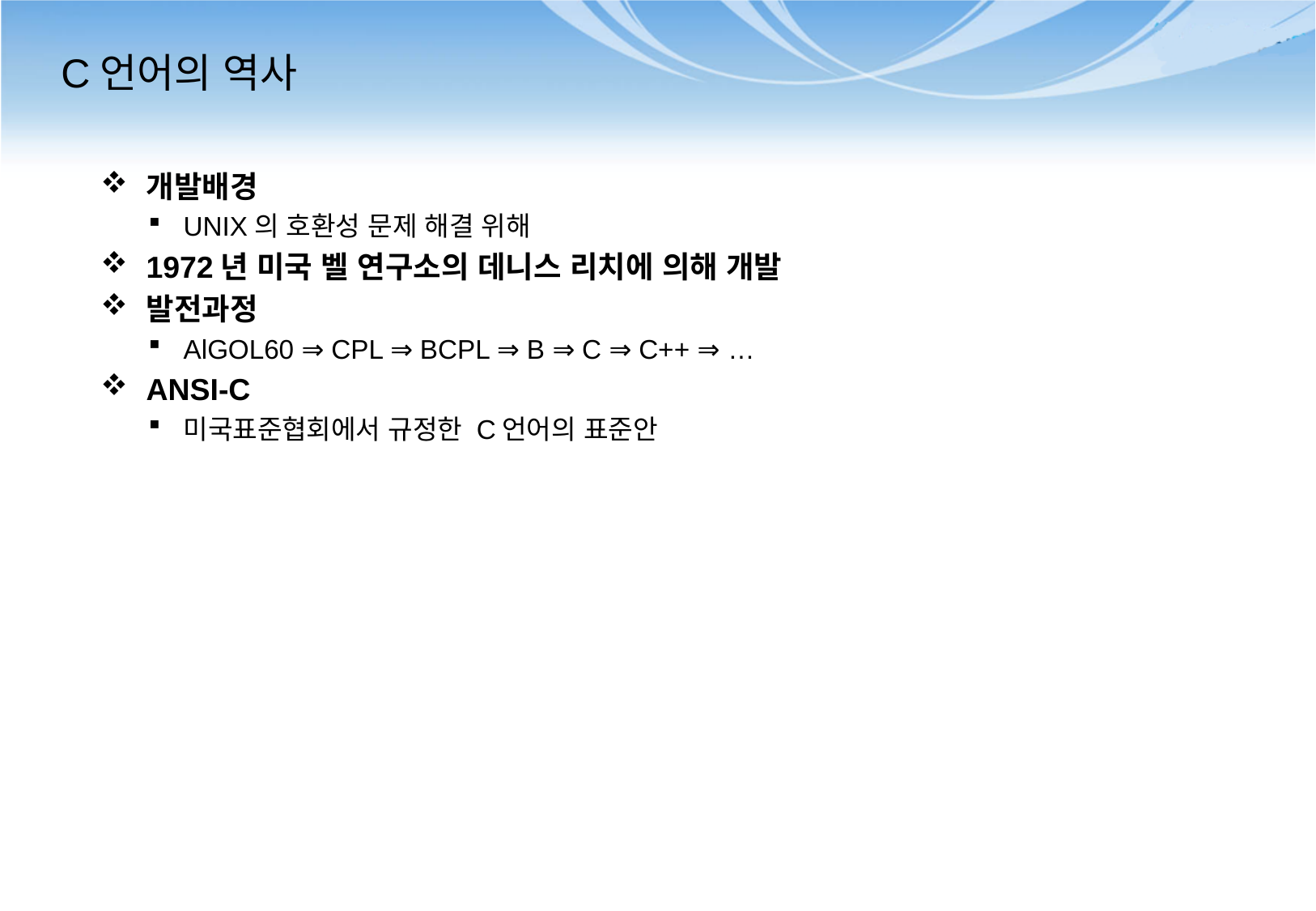

# C언어의 역사
개발배경
UNIX의 호환성 문제 해결 위해
1972년 미국 벨 연구소의 데니스 리치에 의해 개발
발전과정
AlGOL60 ⇒ CPL ⇒ BCPL ⇒ B ⇒ C ⇒ C++ ⇒ …
ANSI-C
미국표준협회에서 규정한 C언어의 표준안